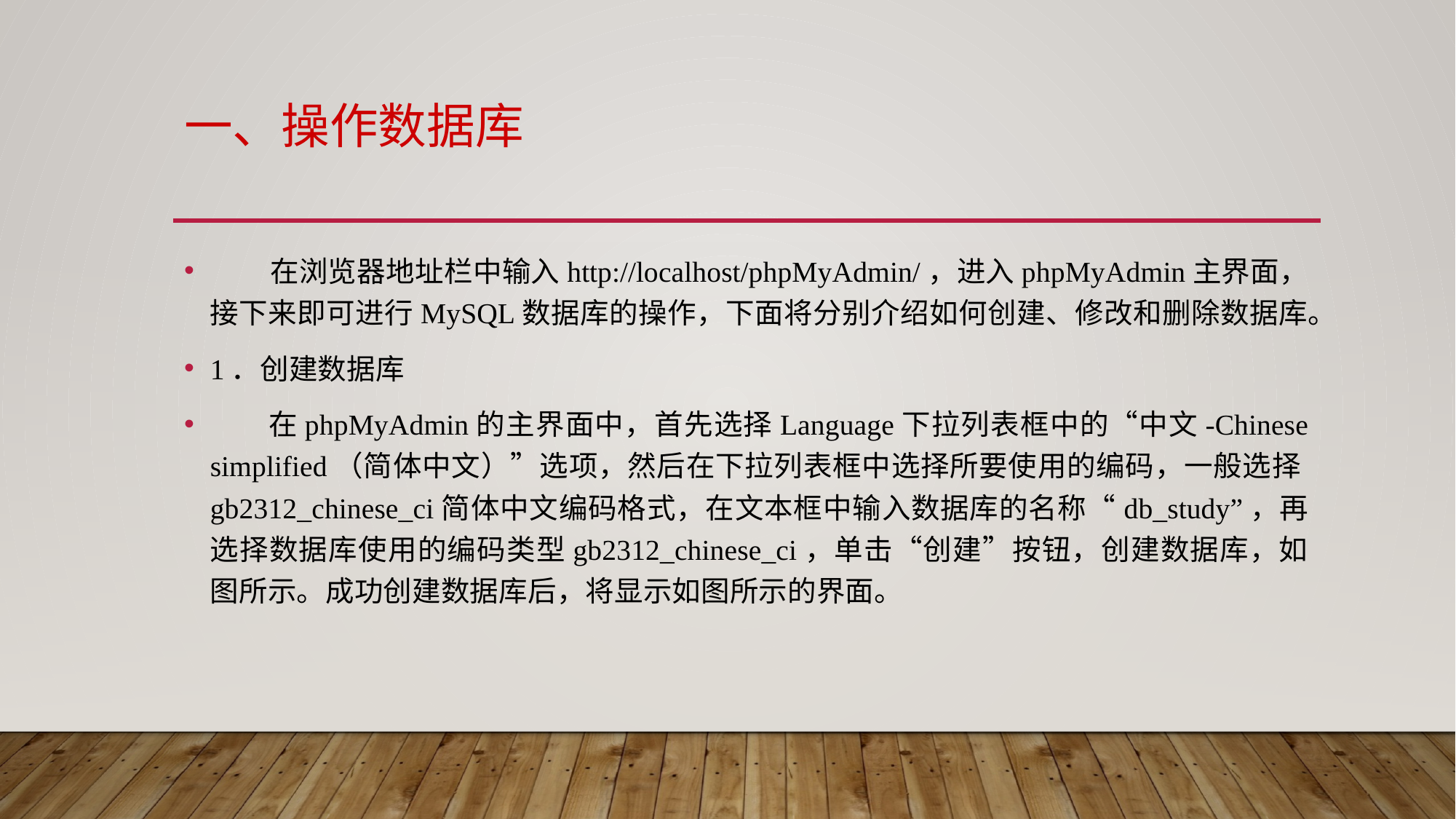

# 一、操作数据库
        在浏览器地址栏中输入http://localhost/phpMyAdmin/，进入phpMyAdmin主界面，接下来即可进行MySQL数据库的操作，下面将分别介绍如何创建、修改和删除数据库。
1．创建数据库
       在phpMyAdmin的主界面中，首先选择Language下拉列表框中的“中文-Chinese simplified（简体中文）”选项，然后在下拉列表框中选择所要使用的编码，一般选择gb2312_chinese_ci简体中文编码格式，在文本框中输入数据库的名称“db_study”，再选择数据库使用的编码类型gb2312_chinese_ci，单击“创建”按钮，创建数据库，如图所示。成功创建数据库后，将显示如图所示的界面。